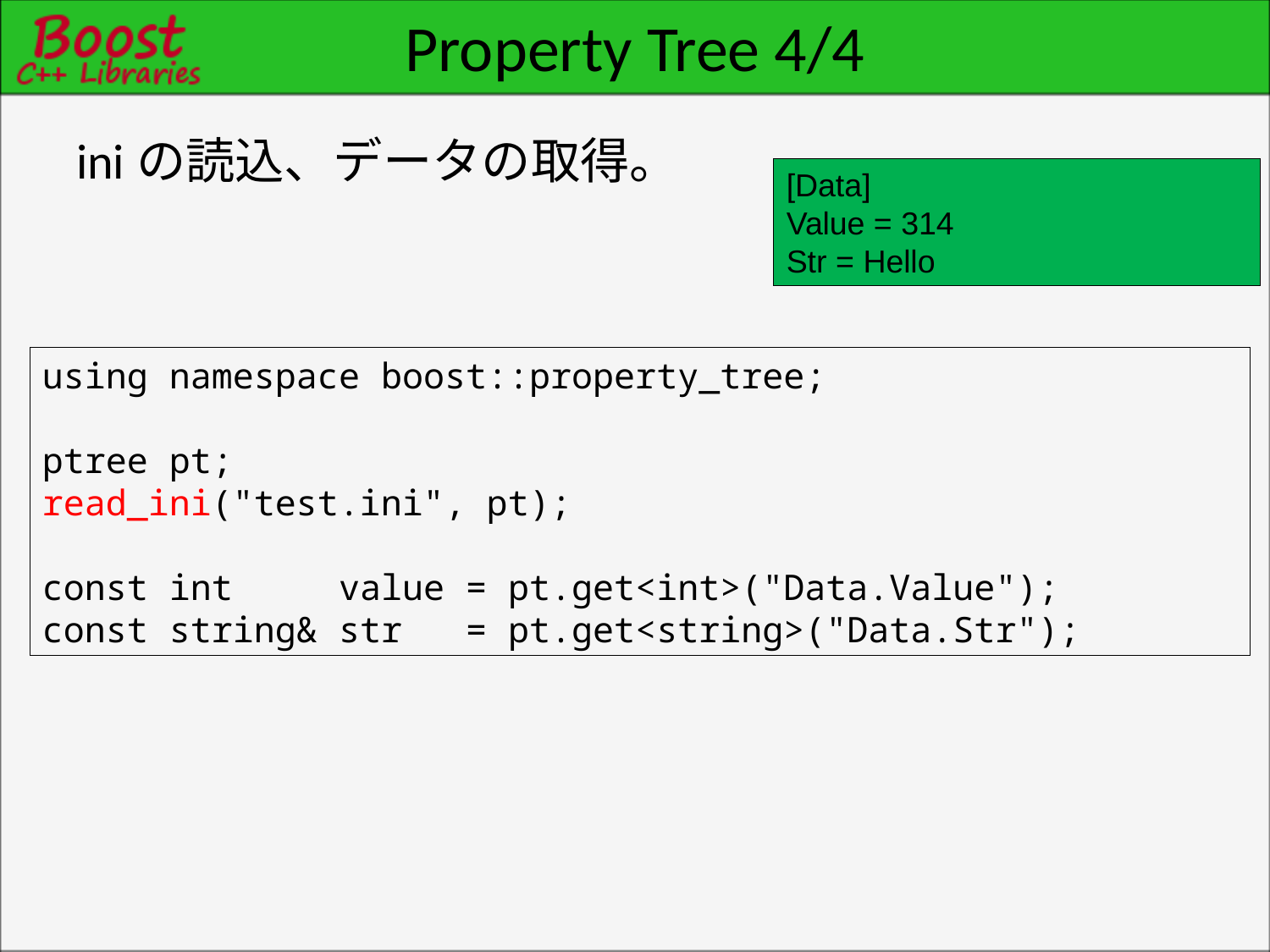

# Property Tree 4/4
iniの読込、データの取得。
[Data]
Value = 314
Str = Hello
using namespace boost::property_tree;

ptree pt;
read_ini("test.ini", pt);

const int     value = pt.get<int>("Data.Value");
const string& str   = pt.get<string>("Data.Str");